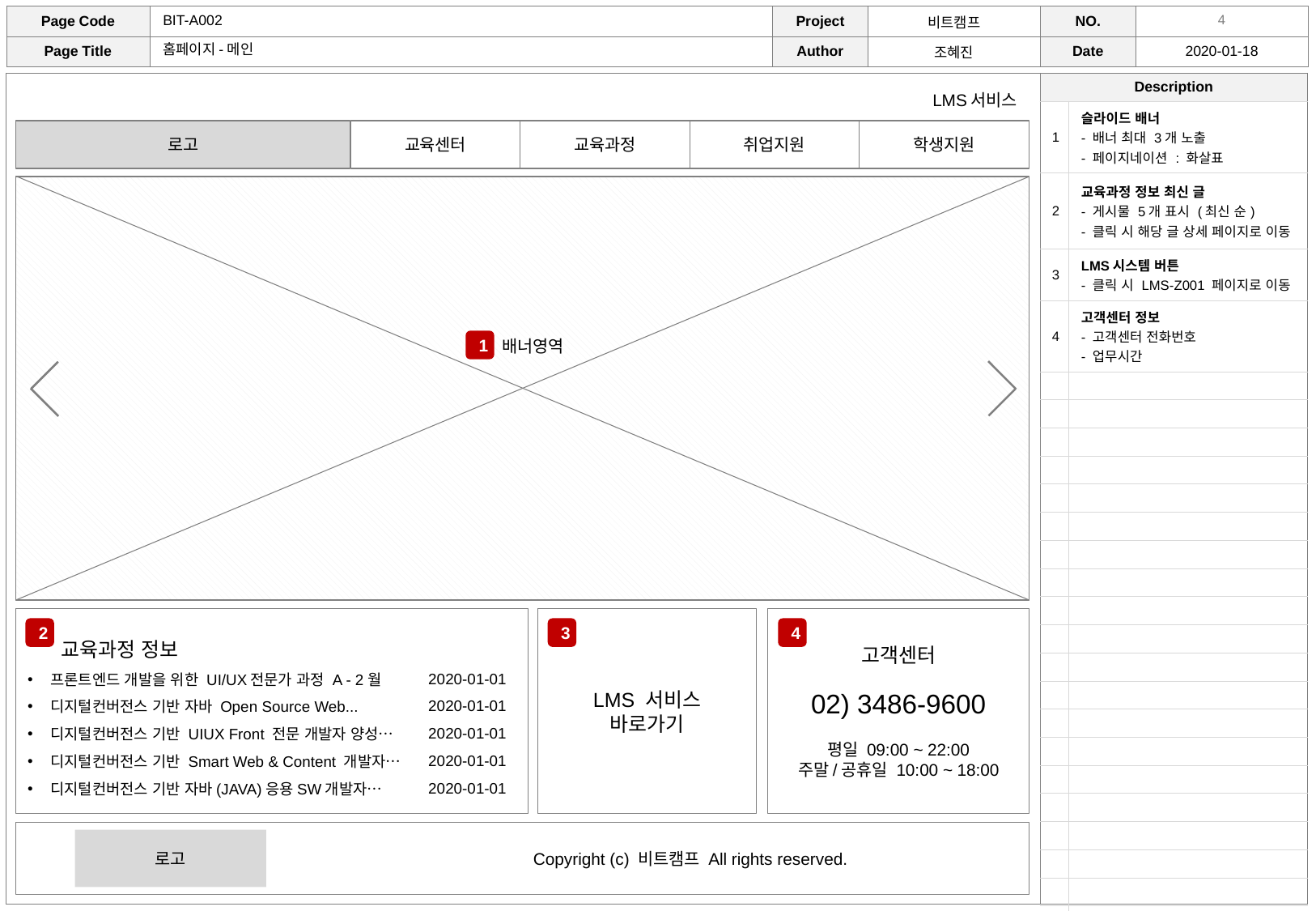

BIT-A002
홈페이지-메인
LMS서비스
| 1 | 슬라이드 배너 - 배너 최대 3개 노출 - 페이지네이션 : 화살표 |
| --- | --- |
| 2 | 교육과정 정보 최신 글 - 게시물 5개 표시 (최신 순) - 클릭 시 해당 글 상세 페이지로 이동 |
| 3 | LMS시스템 버튼 - 클릭 시 LMS-Z001 페이지로 이동 |
| 4 | 고객센터 정보 - 고객센터 전화번호 - 업무시간 |
|  |  |
|  |  |
|  |  |
|  |  |
|  |  |
|  |  |
|  |  |
|  |  |
|  |  |
|  |  |
|  |  |
|  |  |
|  |  |
|  |  |
|  |  |
|  |  |
|  |  |
|  |  |
|  |  |
|  |  |
로고
교육센터
교육과정
취업지원
학생지원

배너영역
1
　　교육과정 정보
프론트엔드 개발을 위한 UI/UX전문가 과정 A - 2월
디지털컨버전스 기반 자바 Open Source Web...
디지털컨버전스 기반 UIUX Front 전문 개발자 양성…
디지털컨버전스 기반 Smart Web & Content 개발자…
디지털컨버전스 기반 자바(JAVA)응용SW개발자…
LMS 서비스
바로가기
고객센터

02) 3486-9600

평일 09:00 ~ 22:00
주말/공휴일 10:00 ~ 18:00
2
3
4
2020-01-01
2020-01-01
2020-01-01
2020-01-01
2020-01-01

로고
Copyright (c) 비트캠프 All rights reserved.